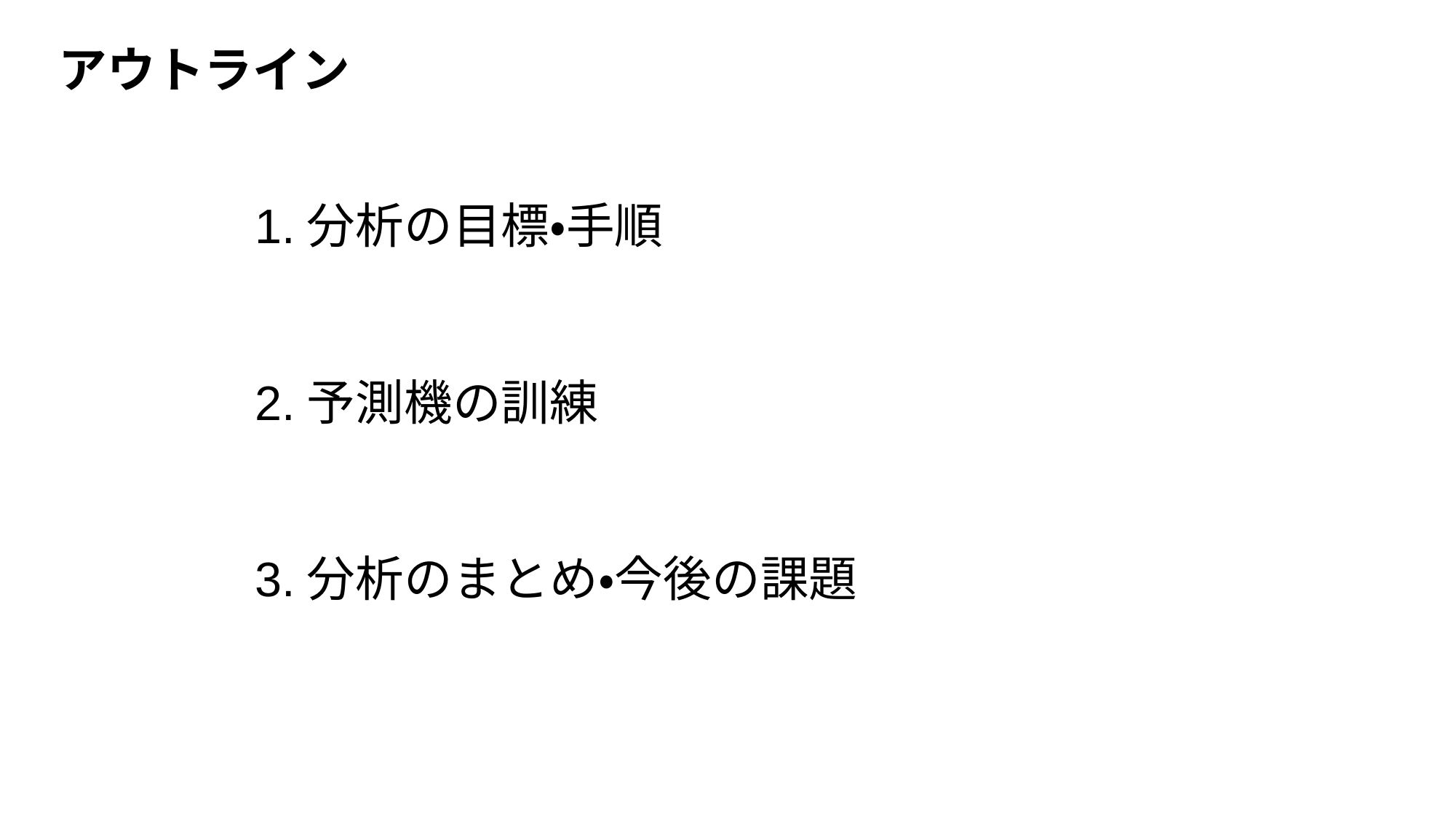

アウトライン
1.分析の目標・手順
2.予測機の訓練
3.分析のまとめ・今後の課題